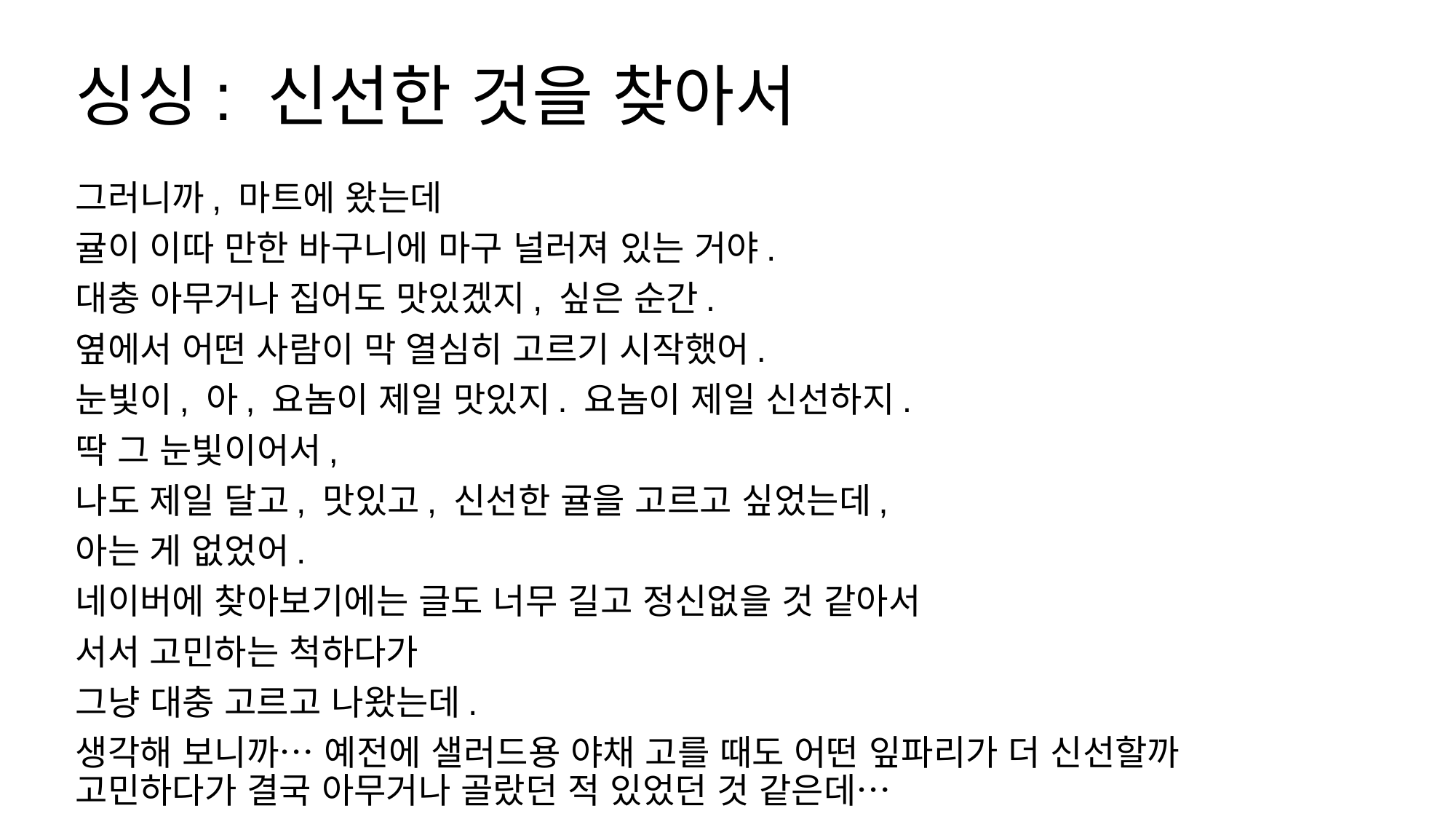

싱싱: 신선한 것을 찾아서
그러니까, 마트에 왔는데
귤이 이따 만한 바구니에 마구 널러져 있는 거야.
대충 아무거나 집어도 맛있겠지, 싶은 순간.
옆에서 어떤 사람이 막 열심히 고르기 시작했어.
눈빛이, 아, 요놈이 제일 맛있지. 요놈이 제일 신선하지.
딱 그 눈빛이어서,
나도 제일 달고, 맛있고, 신선한 귤을 고르고 싶었는데,
아는 게 없었어.
네이버에 찾아보기에는 글도 너무 길고 정신없을 것 같아서
서서 고민하는 척하다가
그냥 대충 고르고 나왔는데.
생각해 보니까… 예전에 샐러드용 야채 고를 때도 어떤 잎파리가 더 신선할까 고민하다가 결국 아무거나 골랐던 적 있었던 것 같은데…